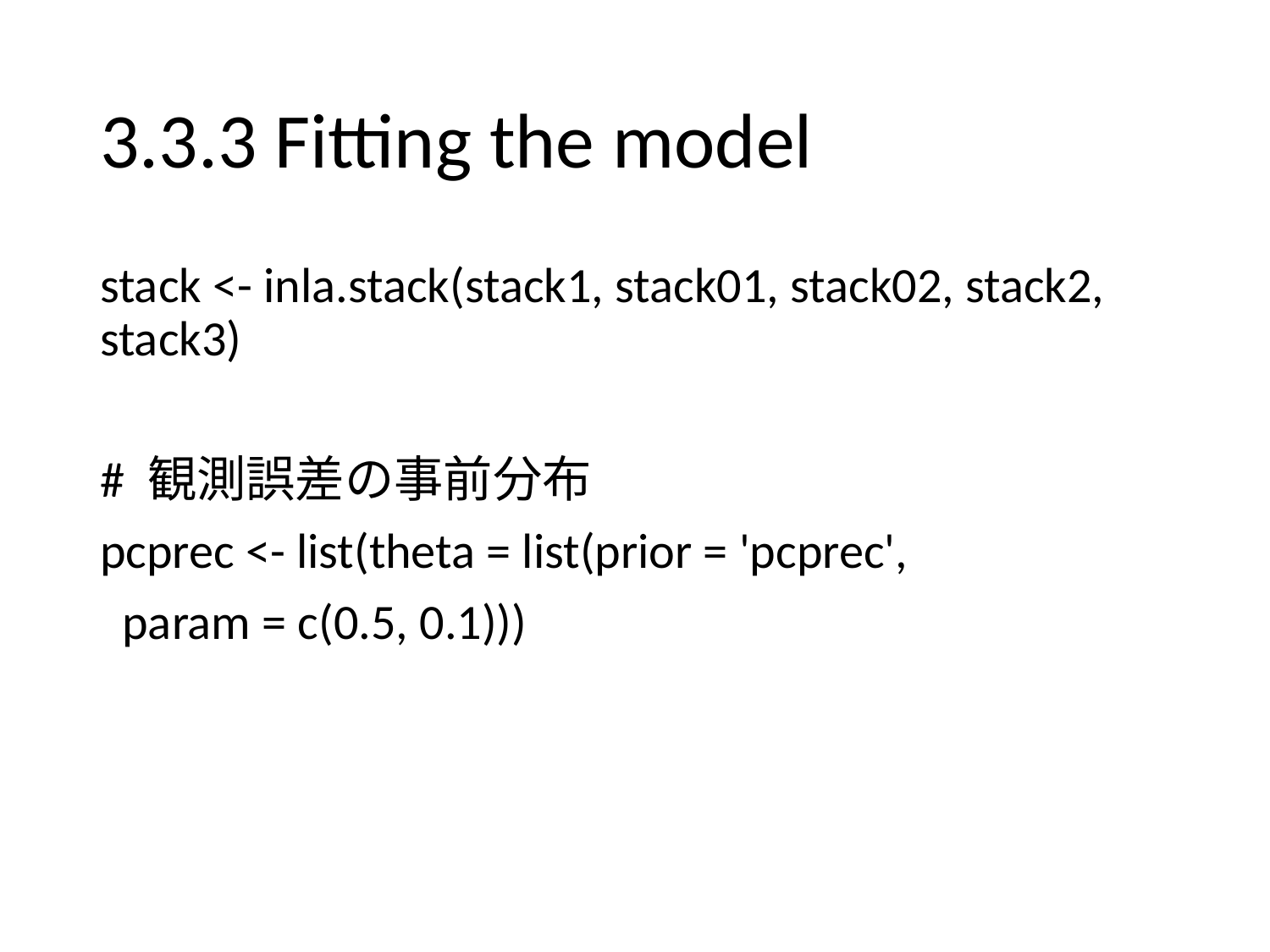

# 3.3.3 Fitting the model
stack <- inla.stack(stack1, stack01, stack02, stack2, stack3)

# 観測誤差の事前分布
pcprec <- list(theta = list(prior = 'pcprec',
  param = c(0.5, 0.1)))